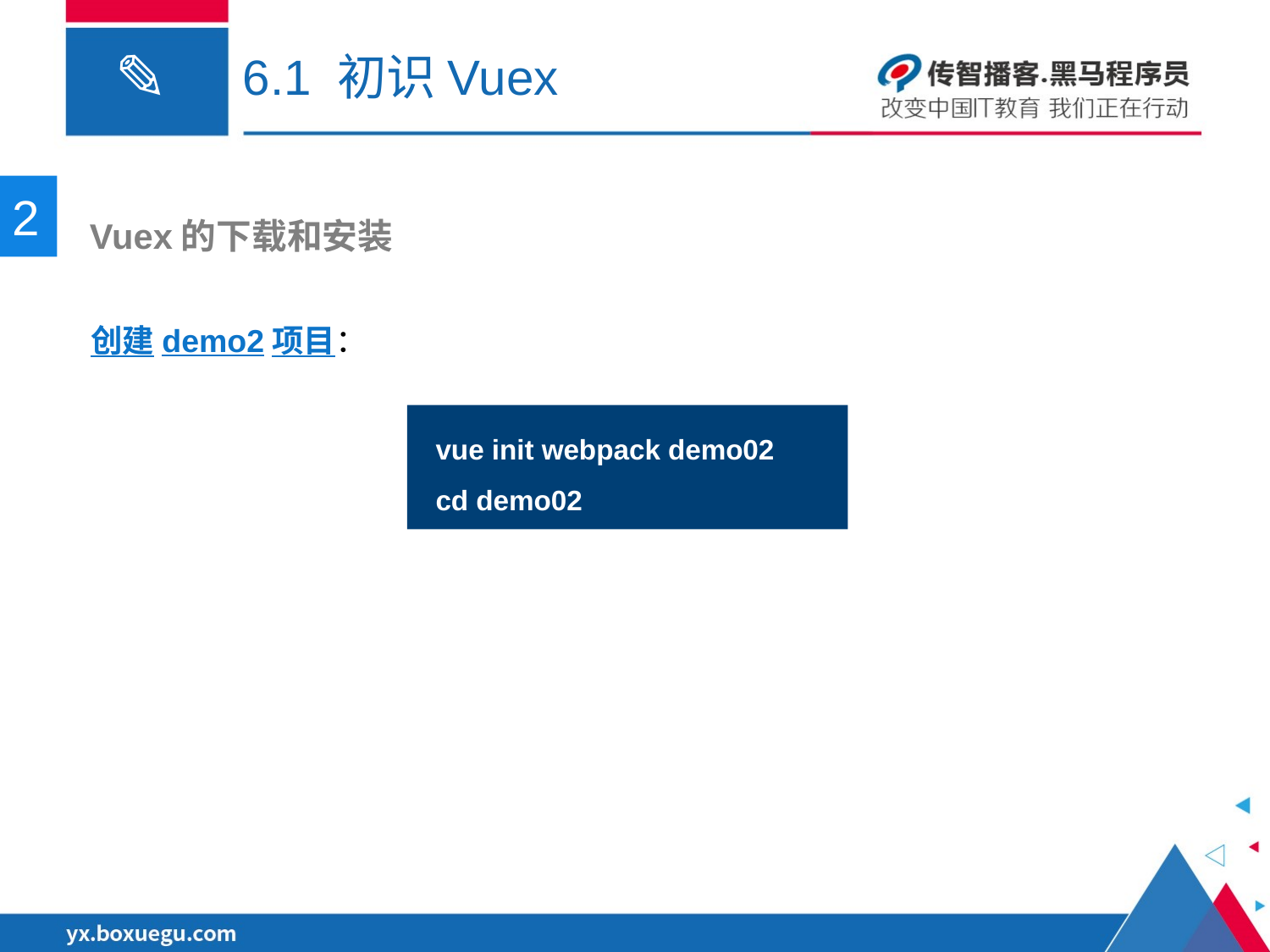

# 6.1 初识Vuex

2
  Vuex的下载和安装
创建demo2项目：

vue init webpack demo02
cd demo02